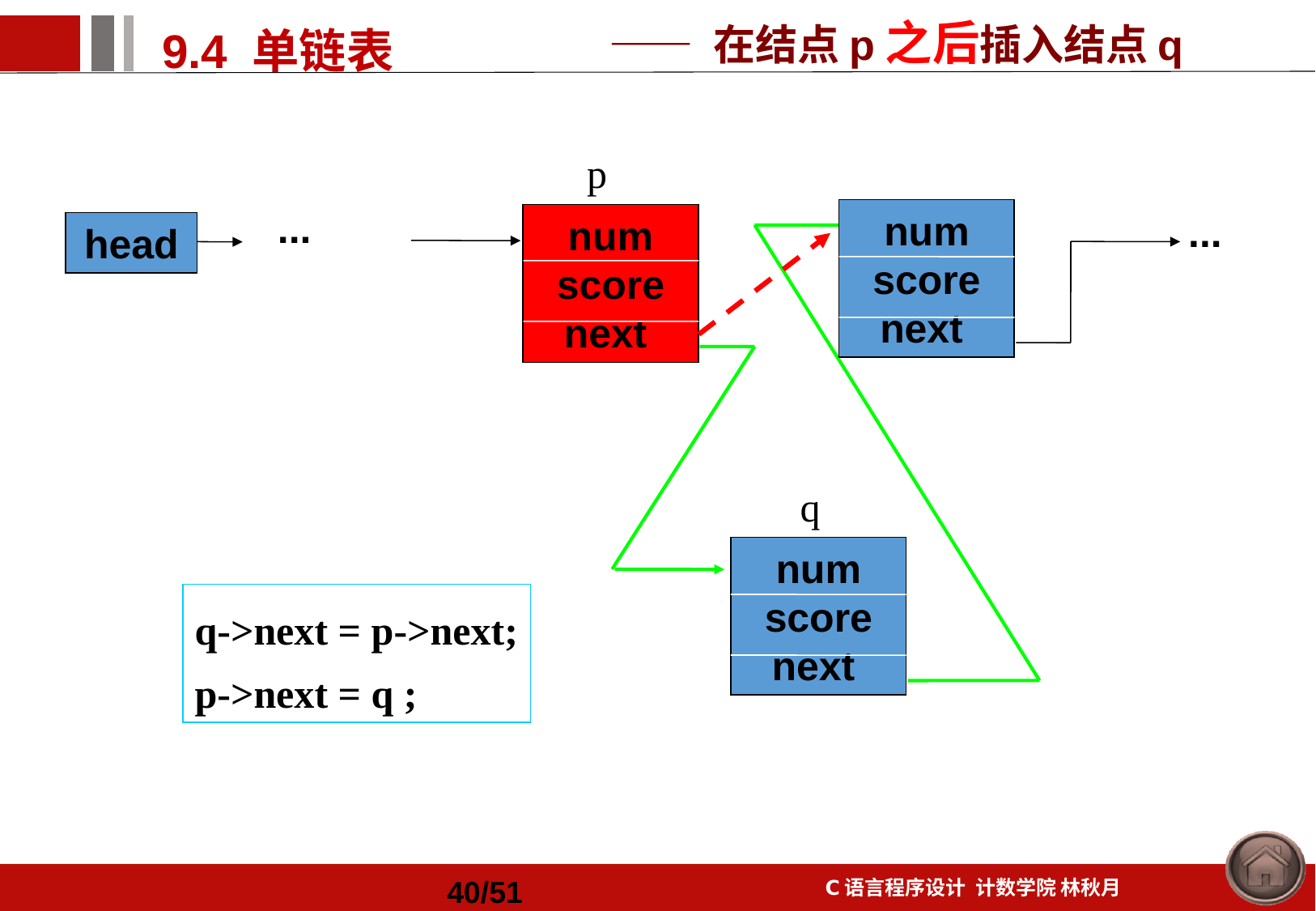

—— 在结点p之后插入结点q
p

...
num
score
next

...
num
score
next
head

q
num
score
next

q->next = p->next;
p->next = q ;